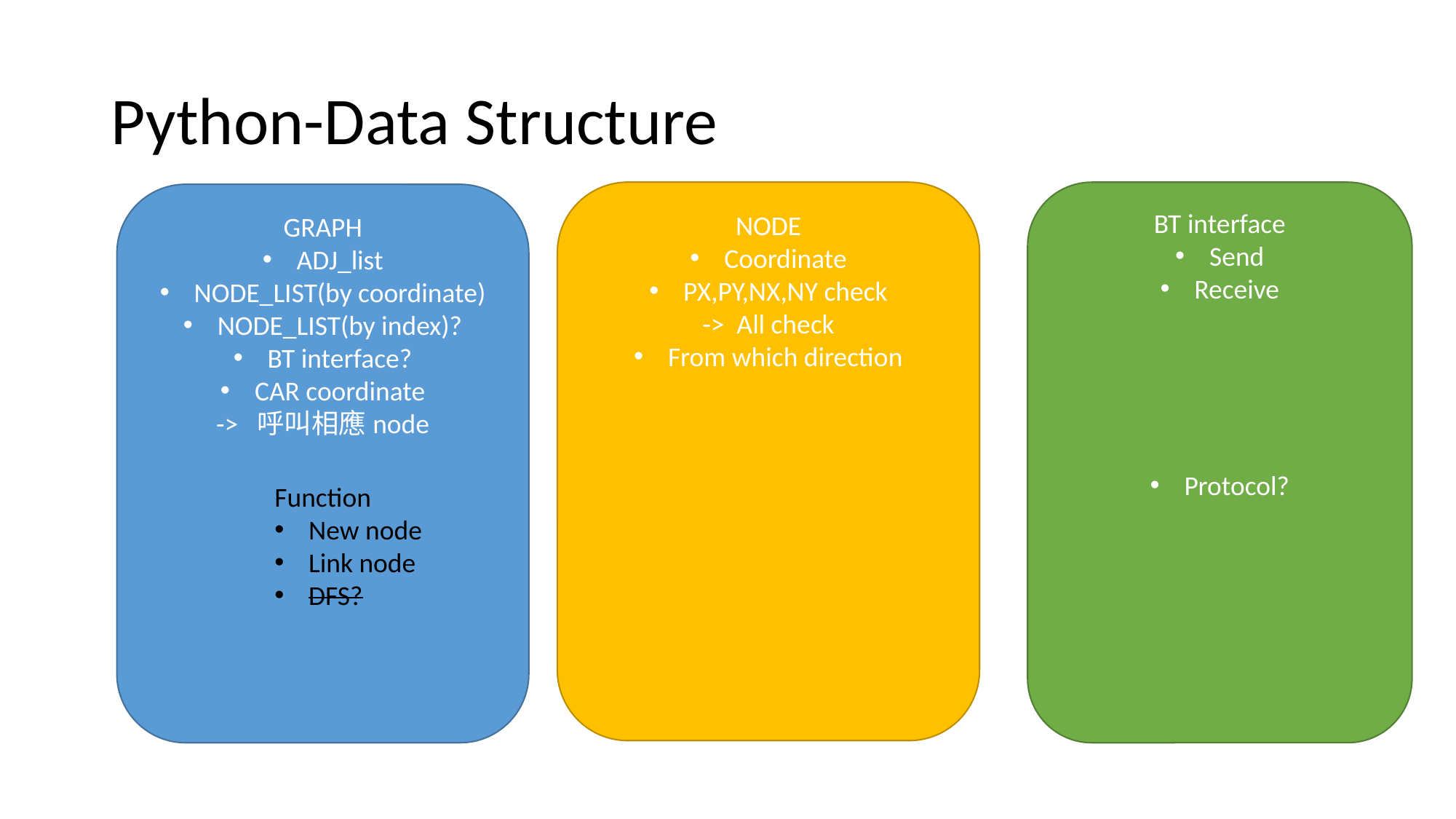

# Python-Data Structure
BT interface
Send
Receive

Protocol?
NODE
Coordinate
PX,PY,NX,NY check
->  All check
From which direction

GRAPH
ADJ_list
NODE_LIST(by coordinate)
NODE_LIST(by index)?
BT interface?
CAR coordinate
->  呼叫相應node

Function
New node
Link node
DFS?